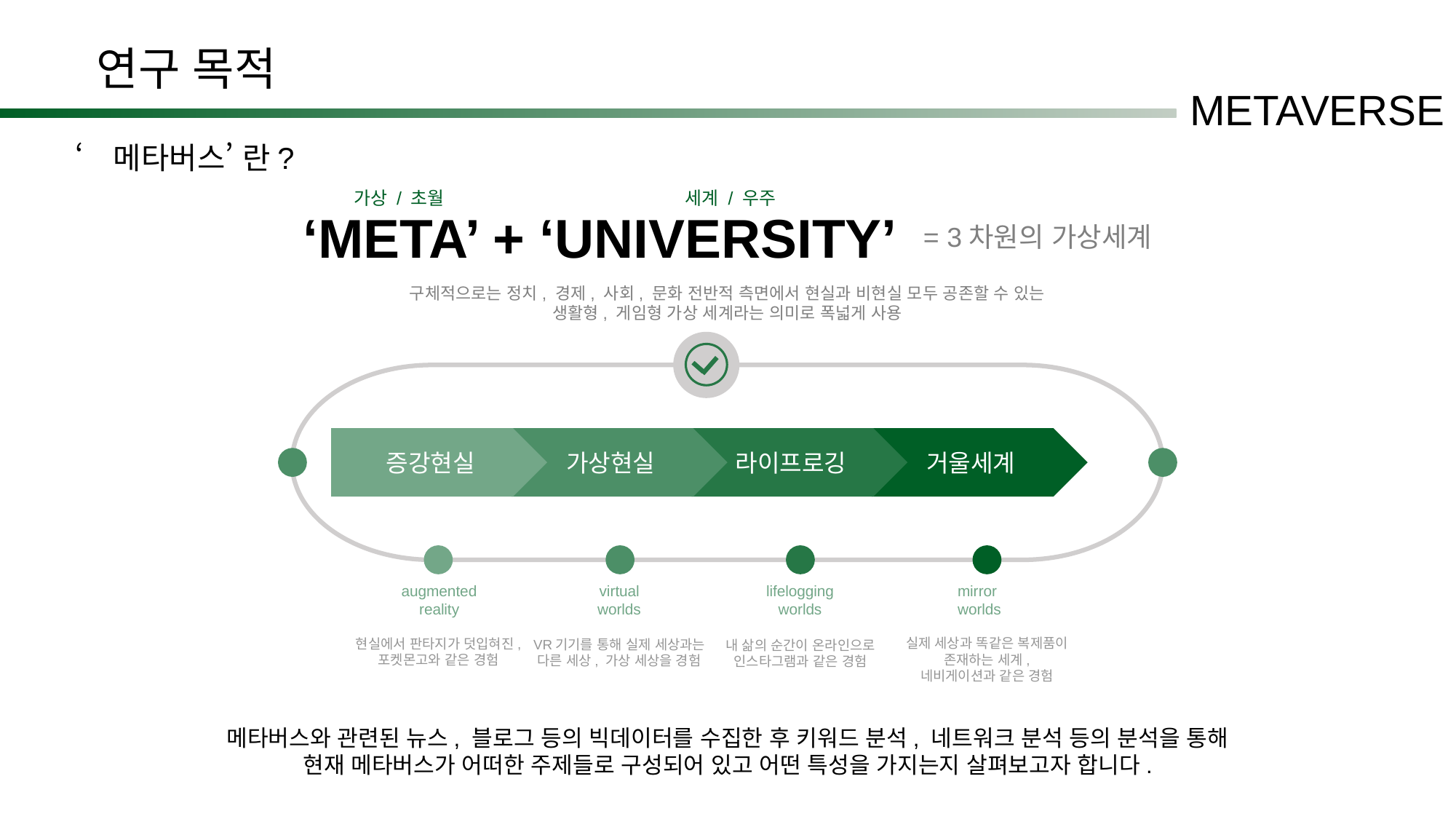

연구 목적
METAVERSE

‘메타버스’ 란?
가상 / 초월
세계 / 우주
‘META’ + ‘UNIVERSITY’
= 3차원의 가상세계
구체적으로는 정치, 경제, 사회, 문화 전반적 측면에서 현실과 비현실 모두 공존할 수 있는
생활형, 게임형 가상 세계라는 의미로 폭넓게 사용

거울세계
라이프로깅
증강현실
가상현실

augmented
reality
virtual
worlds
lifelogging
worlds
mirror
worlds
실제 세상과 똑같은 복제품이
존재하는 세계,
네비게이션과 같은 경험
현실에서 판타지가 덧입혀진,
포켓몬고와 같은 경험
VR기기를 통해 실제 세상과는
다른 세상, 가상 세상을 경험
내 삶의 순간이 온라인으로
인스타그램과 같은 경험
메타버스와 관련된 뉴스, 블로그 등의 빅데이터를 수집한 후 키워드 분석, 네트워크 분석 등의 분석을 통해
현재 메타버스가 어떠한 주제들로 구성되어 있고 어떤 특성을 가지는지 살펴보고자 합니다.